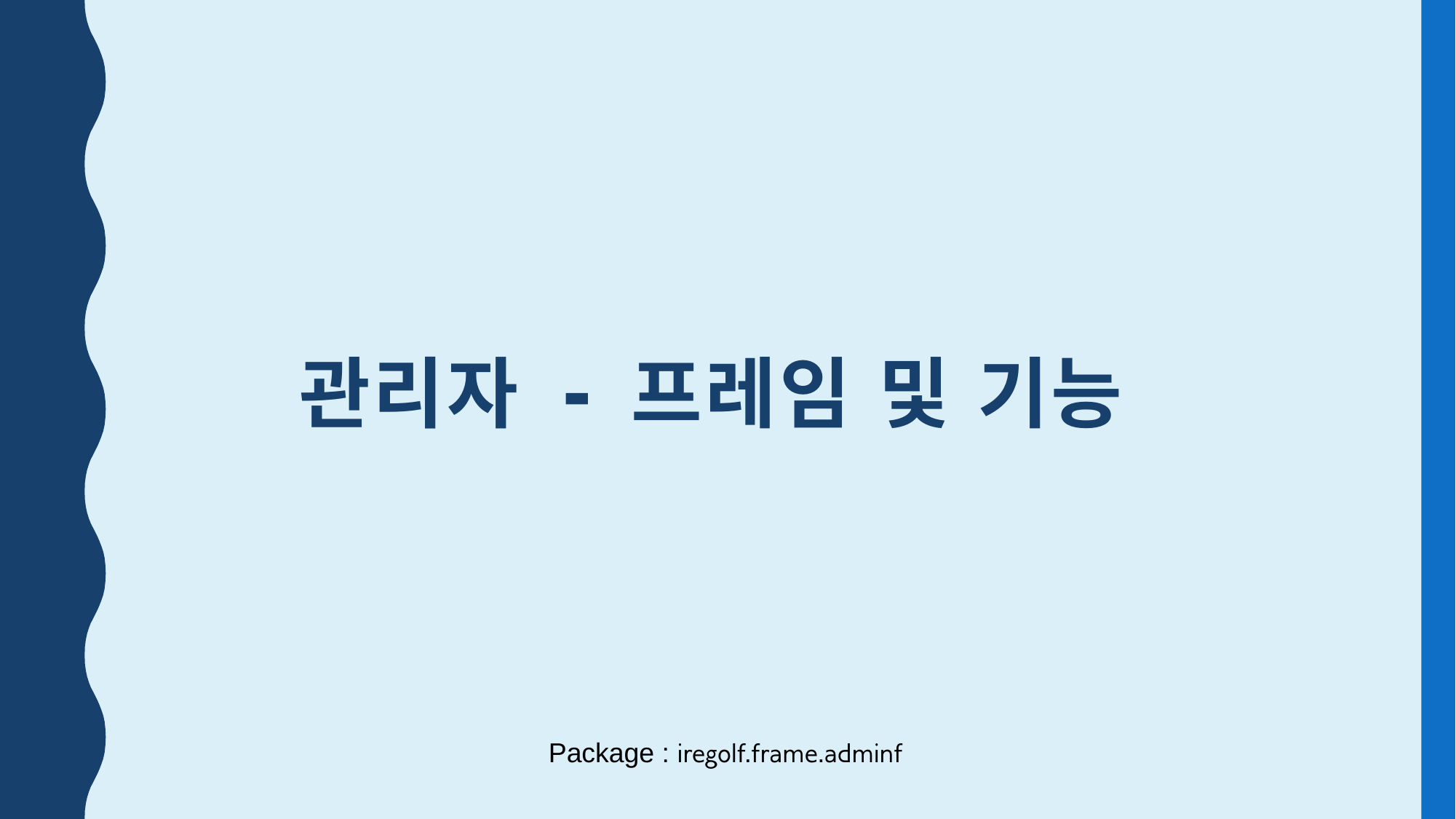

# 관리자 - 프레임 및 기능
Package : iregolf.frame.adminf